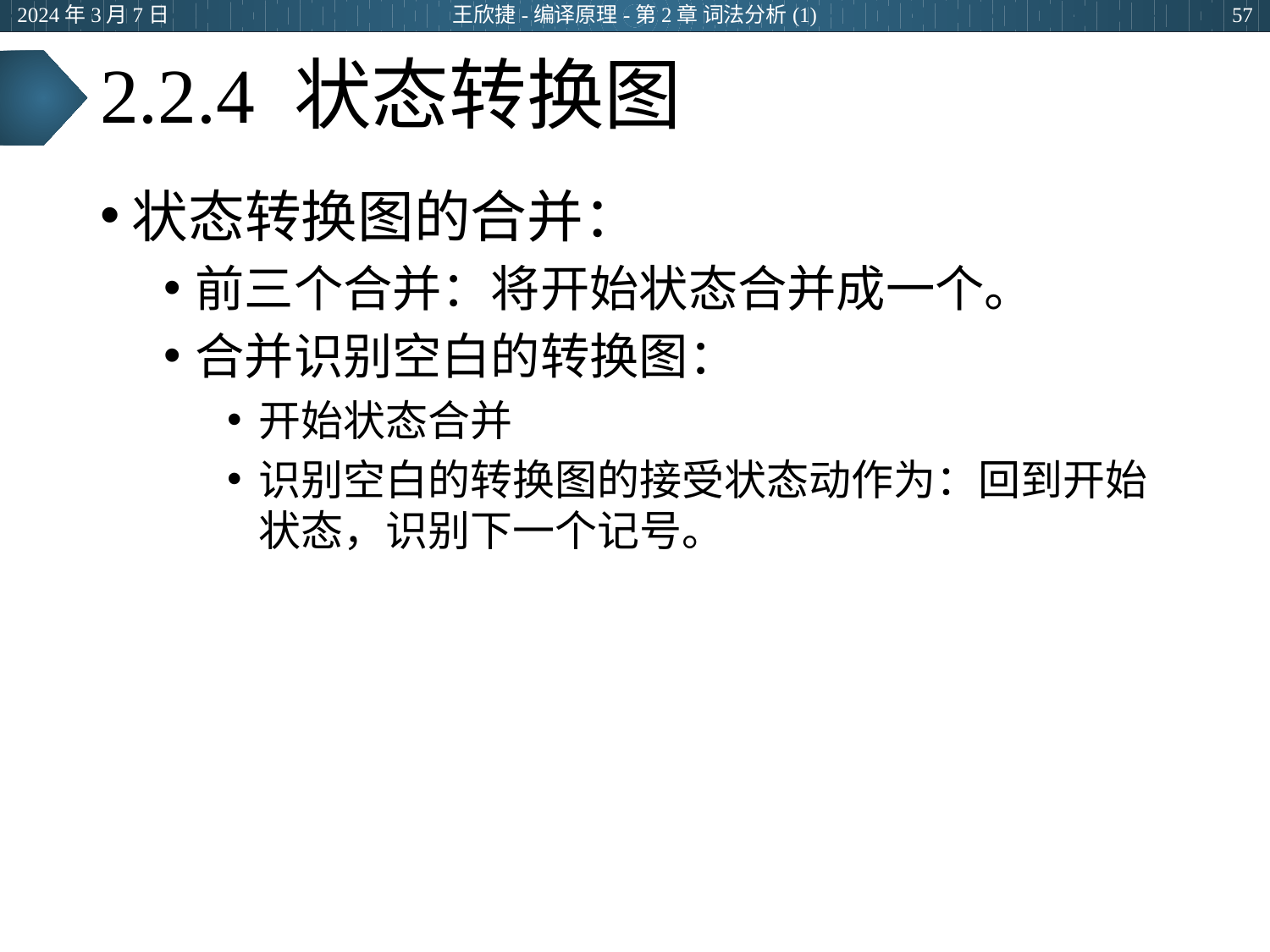

2024年3月7日
王欣捷-编译原理-第2章 词法分析(1)
57
# 2.2.4 状态转换图
状态转换图的合并：
前三个合并：将开始状态合并成一个。
合并识别空白的转换图：
开始状态合并
识别空白的转换图的接受状态动作为：回到开始状态，识别下一个记号。